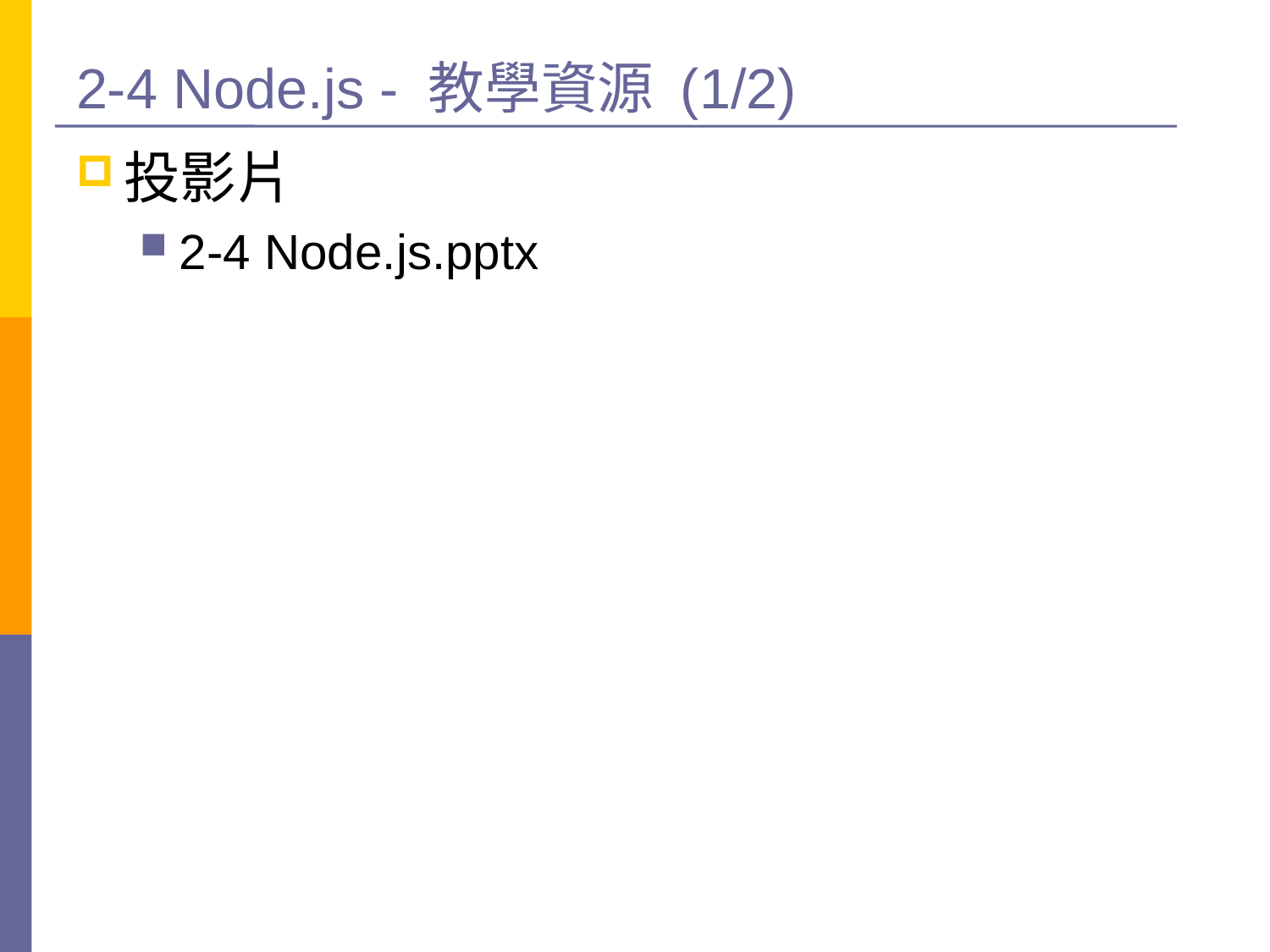

# 2-4 Node.js - 教學資源 (1/2)
投影片
2-4 Node.js.pptx